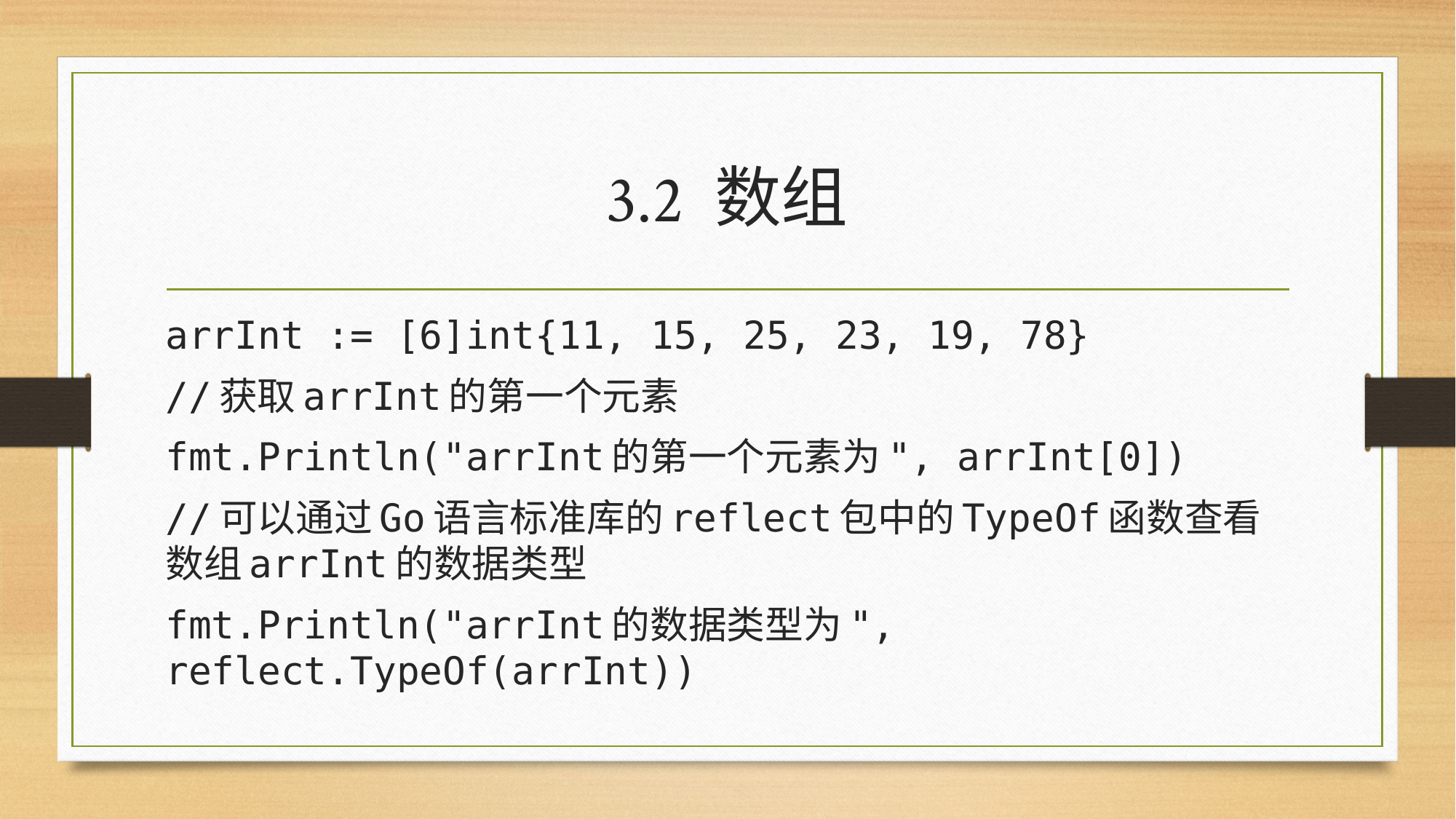

# 3.2 数组
arrInt := [6]int{11, 15, 25, 23, 19, 78}
//获取arrInt的第一个元素
fmt.Println("arrInt的第一个元素为", arrInt[0])
//可以通过Go语言标准库的reflect包中的TypeOf函数查看数组arrInt的数据类型
fmt.Println("arrInt的数据类型为", reflect.TypeOf(arrInt))